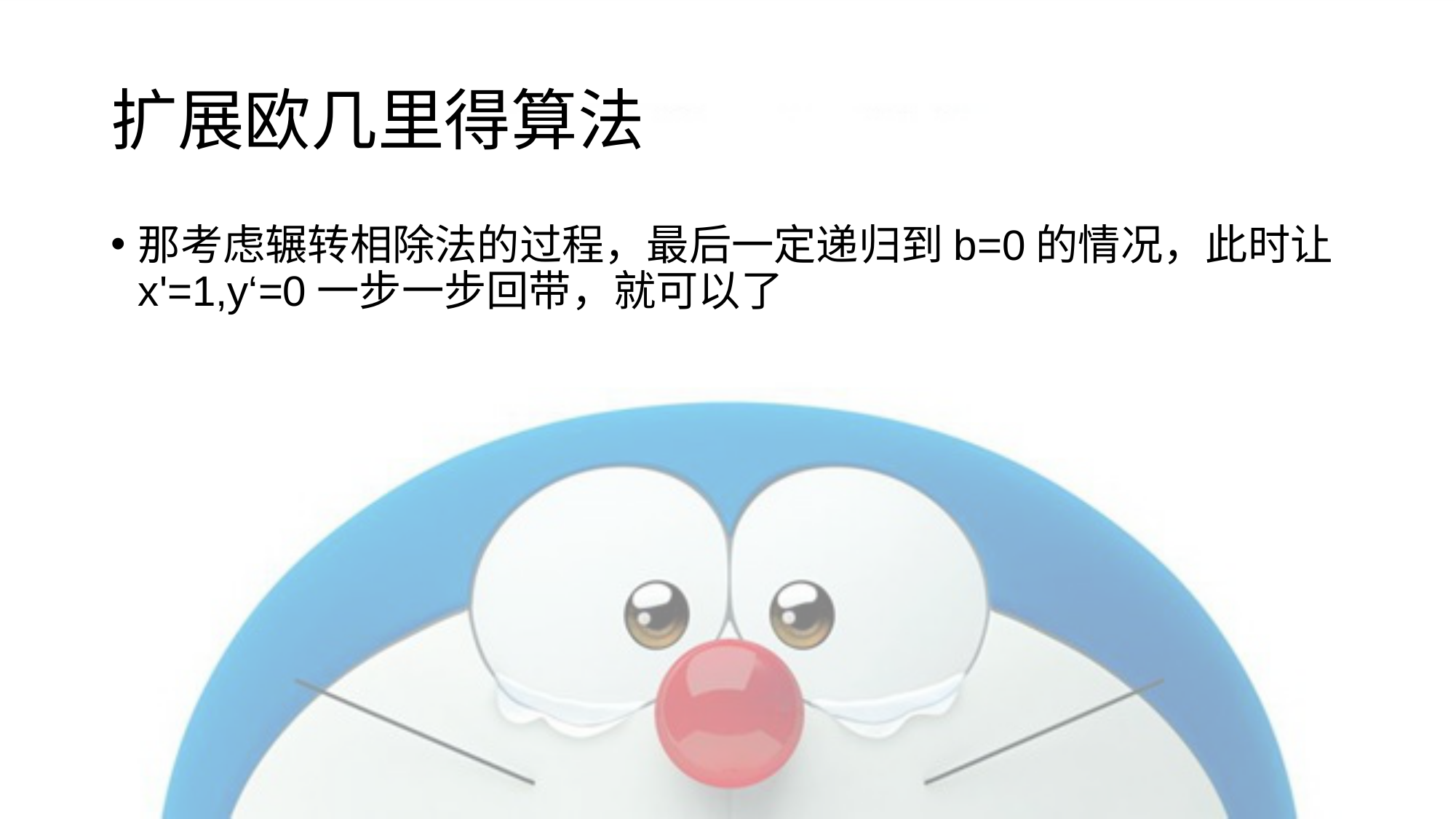

# 扩展欧几里得算法
那考虑辗转相除法的过程，最后一定递归到b=0的情况，此时让x'=1,y‘=0一步一步回带，就可以了